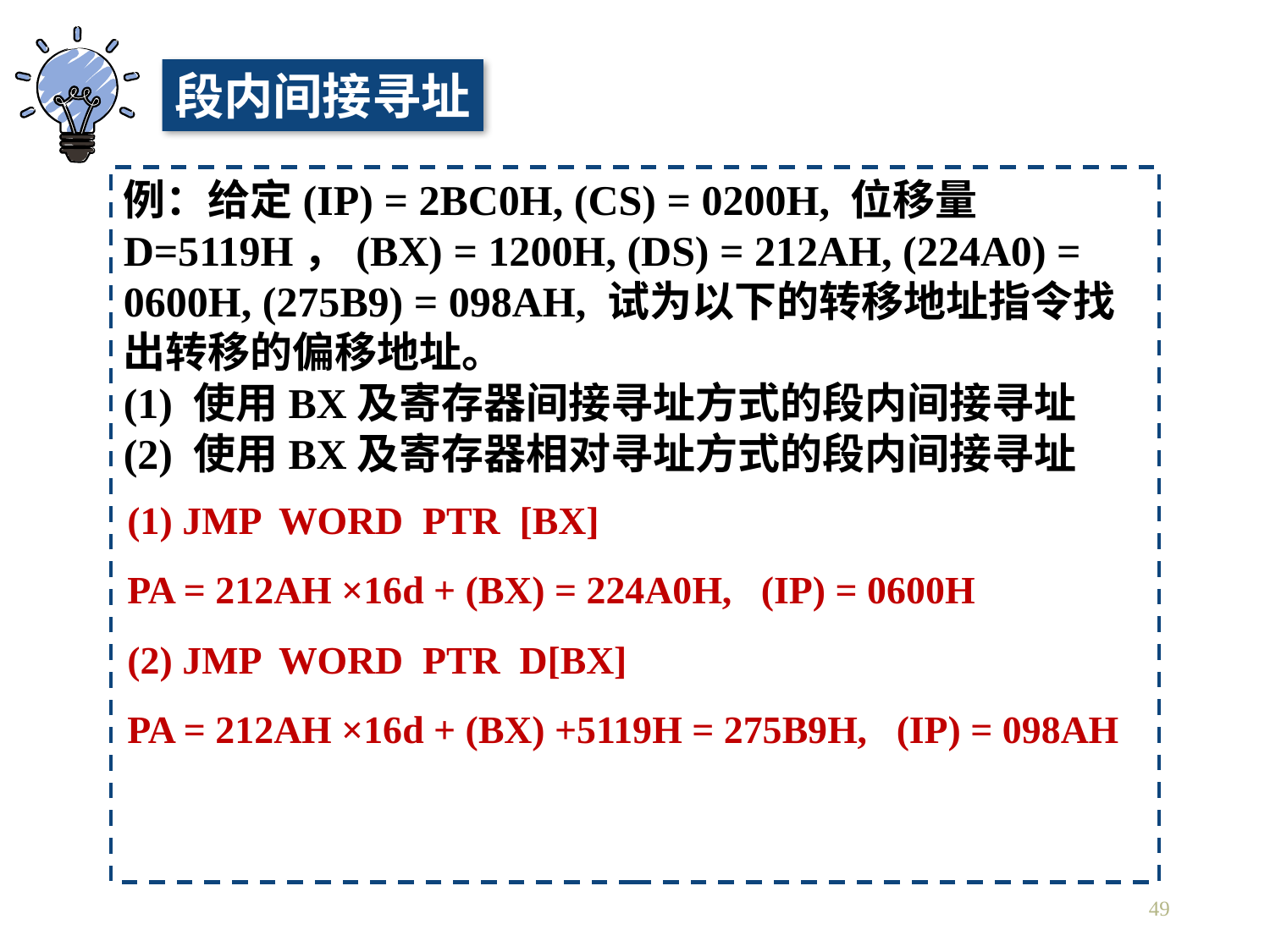

段内间接寻址
例：给定(IP) = 2BC0H, (CS) = 0200H, 位移量D=5119H，(BX) = 1200H, (DS) = 212AH, (224A0) = 0600H, (275B9) = 098AH, 试为以下的转移地址指令找出转移的偏移地址。
(1) 使用BX及寄存器间接寻址方式的段内间接寻址
(2) 使用BX及寄存器相对寻址方式的段内间接寻址

(1) JMP  WORD  PTR  [BX]
PA = 212AH ×16d + (BX) = 224A0H,   (IP) = 0600H
(2) JMP  WORD  PTR  D[BX]
PA = 212AH ×16d + (BX) +5119H = 275B9H,   (IP) = 098AH
49